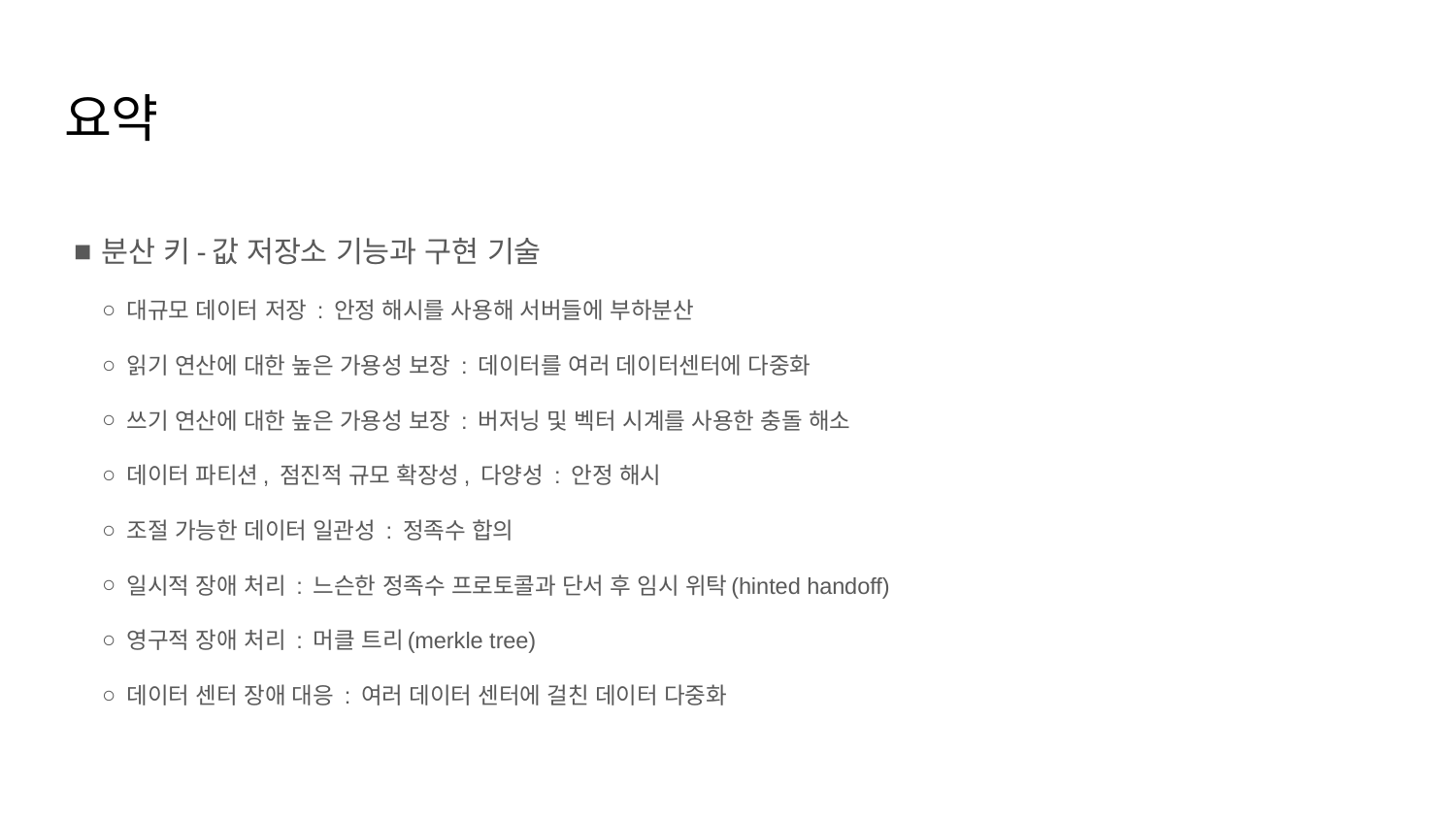

# 요약
분산 키-값 저장소 기능과 구현 기술
대규모 데이터 저장 : 안정 해시를 사용해 서버들에 부하분산
읽기 연산에 대한 높은 가용성 보장 : 데이터를 여러 데이터센터에 다중화
쓰기 연산에 대한 높은 가용성 보장 : 버저닝 및 벡터 시계를 사용한 충돌 해소
데이터 파티션, 점진적 규모 확장성, 다양성 : 안정 해시
조절 가능한 데이터 일관성 : 정족수 합의
일시적 장애 처리 : 느슨한 정족수 프로토콜과 단서 후 임시 위탁(hinted handoff)
영구적 장애 처리 : 머클 트리(merkle tree)
데이터 센터 장애 대응 : 여러 데이터 센터에 걸친 데이터 다중화